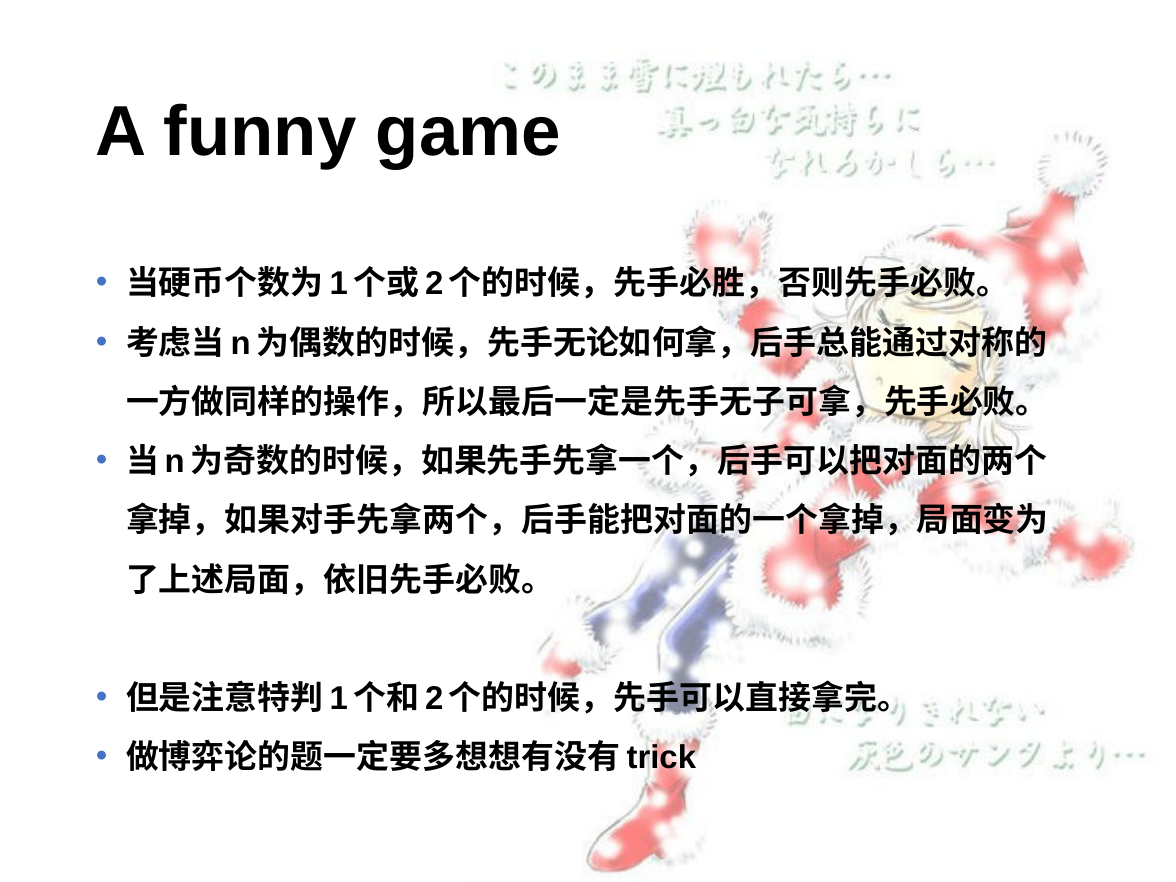

# A funny game
当硬币个数为1个或2个的时候，先手必胜，否则先手必败。
考虑当n为偶数的时候，先手无论如何拿，后手总能通过对称的一方做同样的操作，所以最后一定是先手无子可拿，先手必败。
当n为奇数的时候，如果先手先拿一个，后手可以把对面的两个拿掉，如果对手先拿两个，后手能把对面的一个拿掉，局面变为了上述局面，依旧先手必败。

但是注意特判1个和2个的时候，先手可以直接拿完。
做博弈论的题一定要多想想有没有trick